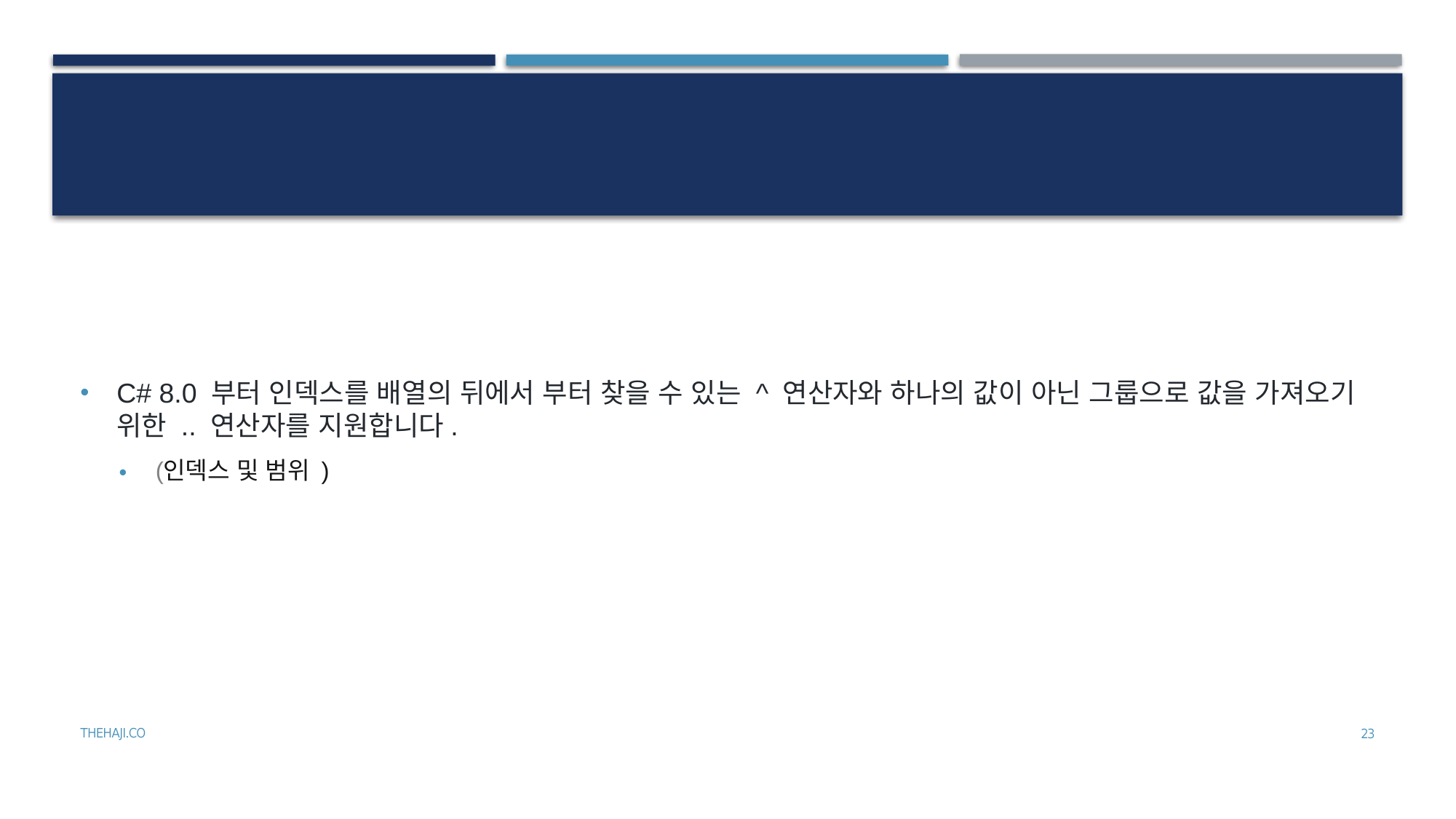

#
C# 8.0 부터 인덱스를 배열의 뒤에서 부터 찾을 수 있는 ^ 연산자와 하나의 값이 아닌 그룹으로 값을 가져오기 위한 .. 연산자를 지원합니다.
(인덱스 및 범위 )

thehaji.co
23